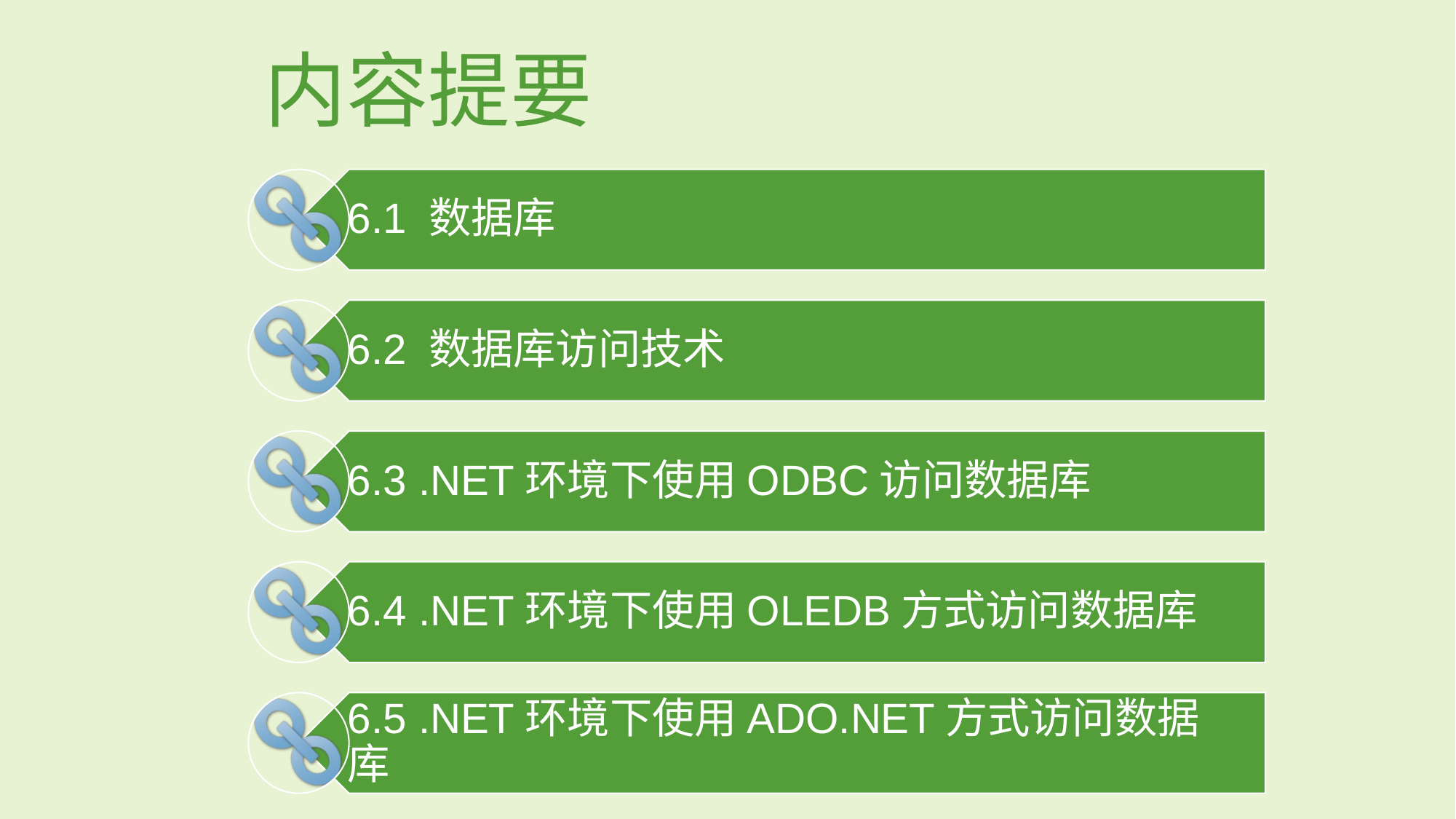

# 内容提要
6.1 数据库
6.2 数据库访问技术
6.3 .NET环境下使用ODBC访问数据库
6.4 .NET环境下使用OLEDB方式访问数据库
6.5 .NET环境下使用ADO.NET方式访问数据库